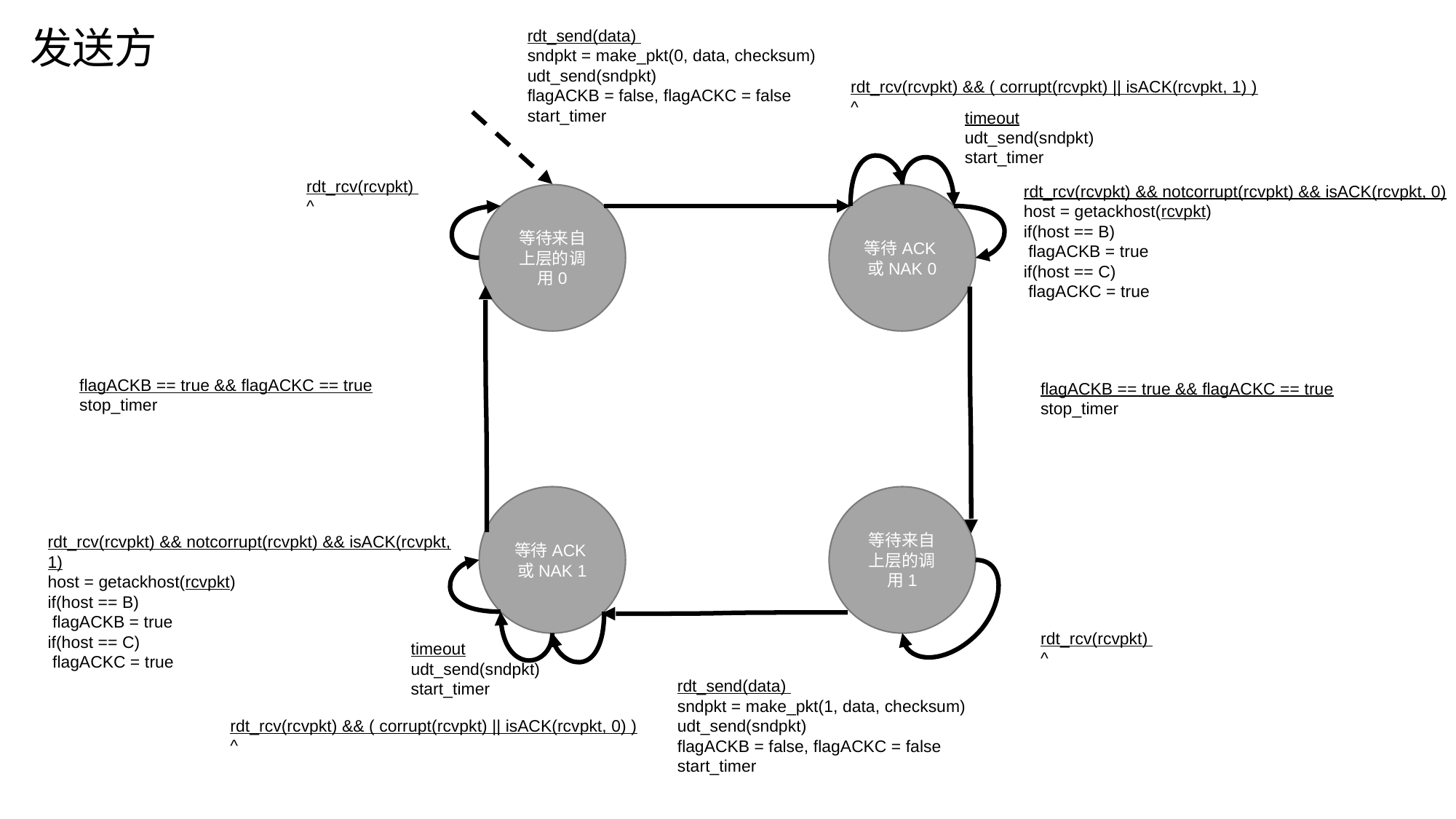

发送方
rdt_send(data)
sndpkt = make_pkt(0, data, checksum)
udt_send(sndpkt)
flagACKB = false, flagACKC = false
start_timer
rdt_rcv(rcvpkt) && ( corrupt(rcvpkt) || isACK(rcvpkt, 1) )
^
timeout
udt_send(sndpkt)
start_timer
rdt_rcv(rcvpkt)
^
rdt_rcv(rcvpkt) && notcorrupt(rcvpkt) && isACK(rcvpkt, 0)
host = getackhost(rcvpkt)
if(host == B)
 flagACKB = true
if(host == C)
 flagACKC = true
等待来自上层的调用0
等待ACK或NAK 0
flagACKB == true && flagACKC == true
stop_timer
flagACKB == true && flagACKC == true
stop_timer
等待ACK或NAK 1
等待来自上层的调用1
rdt_rcv(rcvpkt) && notcorrupt(rcvpkt) && isACK(rcvpkt, 1)
host = getackhost(rcvpkt)
if(host == B)
 flagACKB = true
if(host == C)
 flagACKC = true
rdt_rcv(rcvpkt)
^
timeout
udt_send(sndpkt)
start_timer
rdt_send(data)
sndpkt = make_pkt(1, data, checksum)
udt_send(sndpkt)
flagACKB = false, flagACKC = false
start_timer
rdt_rcv(rcvpkt) && ( corrupt(rcvpkt) || isACK(rcvpkt, 0) )
^